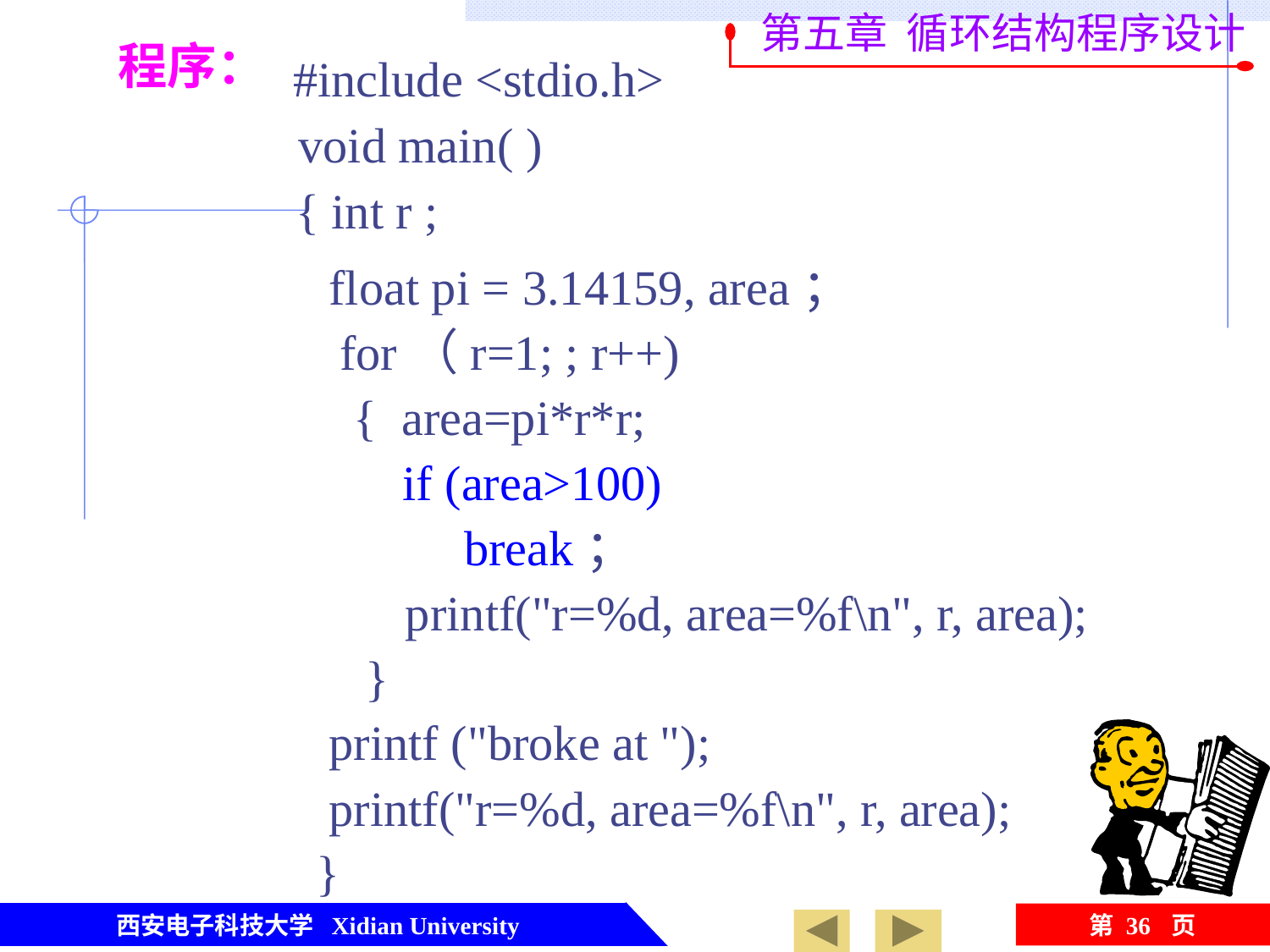

第五章  循环结构程序设计

程序：
#include <stdio.h>
void main( )
{ int r ;
 float pi = 3.14159, area；
 for（r=1; ; r++)
   {  area=pi*r*r;
       if (area>100)
            break；
       printf("r=%d, area=%f\n", r, area);
    }
 printf ("broke at ");
 printf("r=%d, area=%f\n", r, area);
}